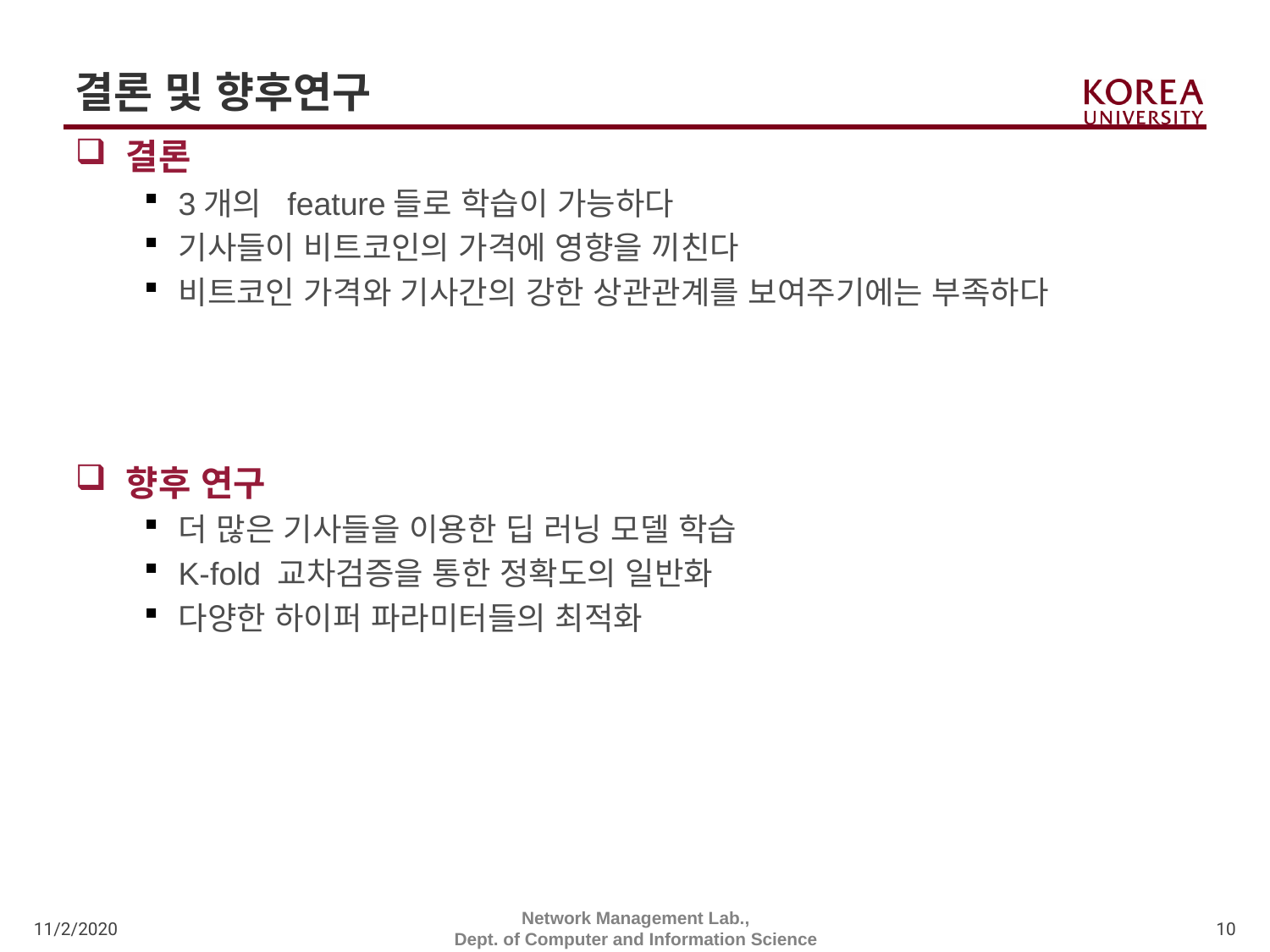

# 결론 및 향후연구
결론
3개의  feature들로 학습이 가능하다
기사들이 비트코인의 가격에 영향을 끼친다
비트코인 가격와 기사간의 강한 상관관계를 보여주기에는 부족하다

향후 연구
더 많은 기사들을 이용한 딥 러닝 모델 학습
K-fold 교차검증을 통한 정확도의 일반화
다양한 하이퍼 파라미터들의 최적화

11/2/2020
Network Management Lab.,
Dept. of Computer and Information Science
10